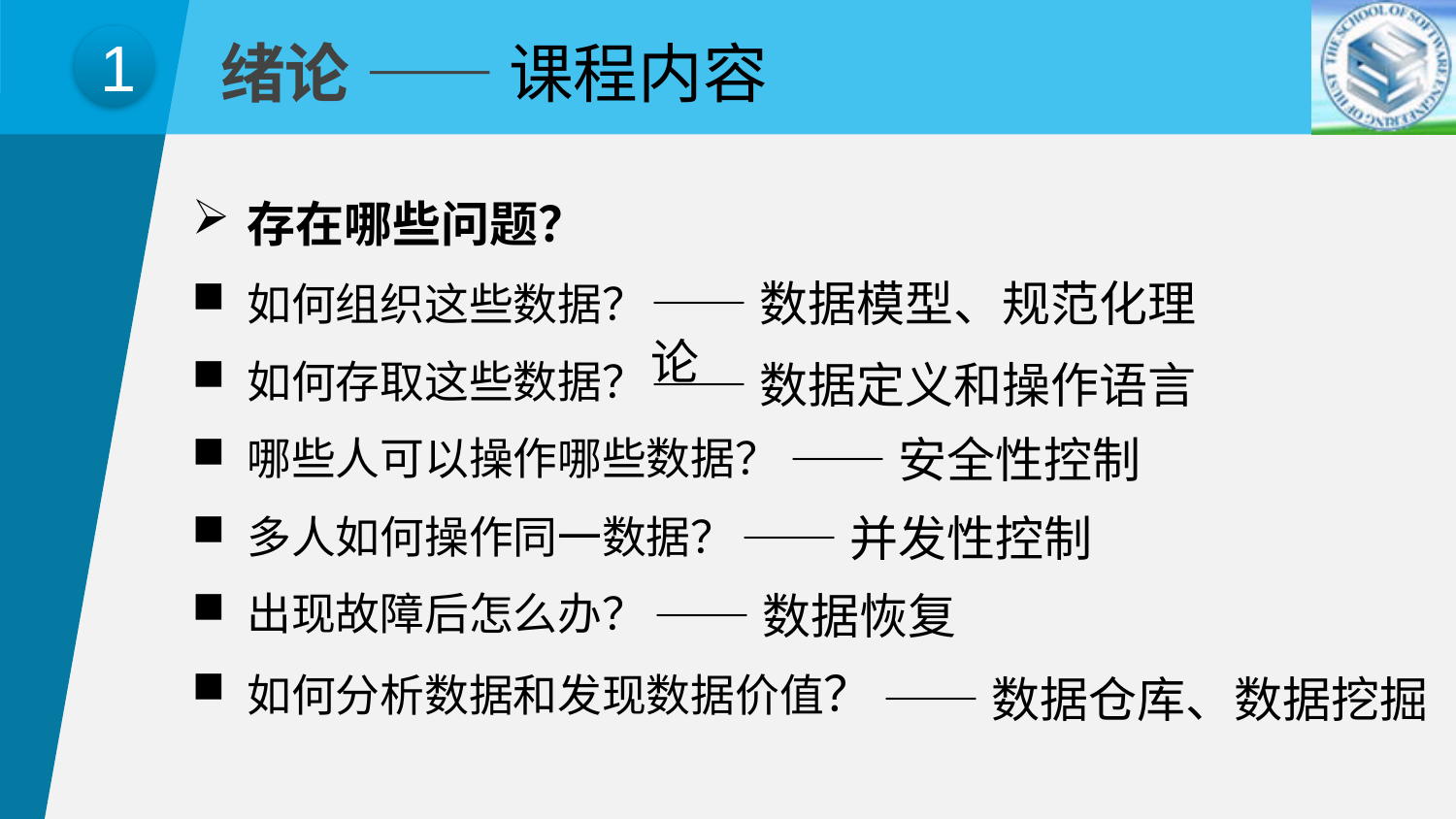

绪论 —— 课程内容
1
存在哪些问题？
如何组织这些数据？
如何存取这些数据？
哪些人可以操作哪些数据？
多人如何操作同一数据？
出现故障后怎么办？
如何分析数据和发现数据价值？
——数据模型、规范化理论
——数据定义和操作语言
——安全性控制
——并发性控制
——数据恢复
——数据仓库、数据挖掘